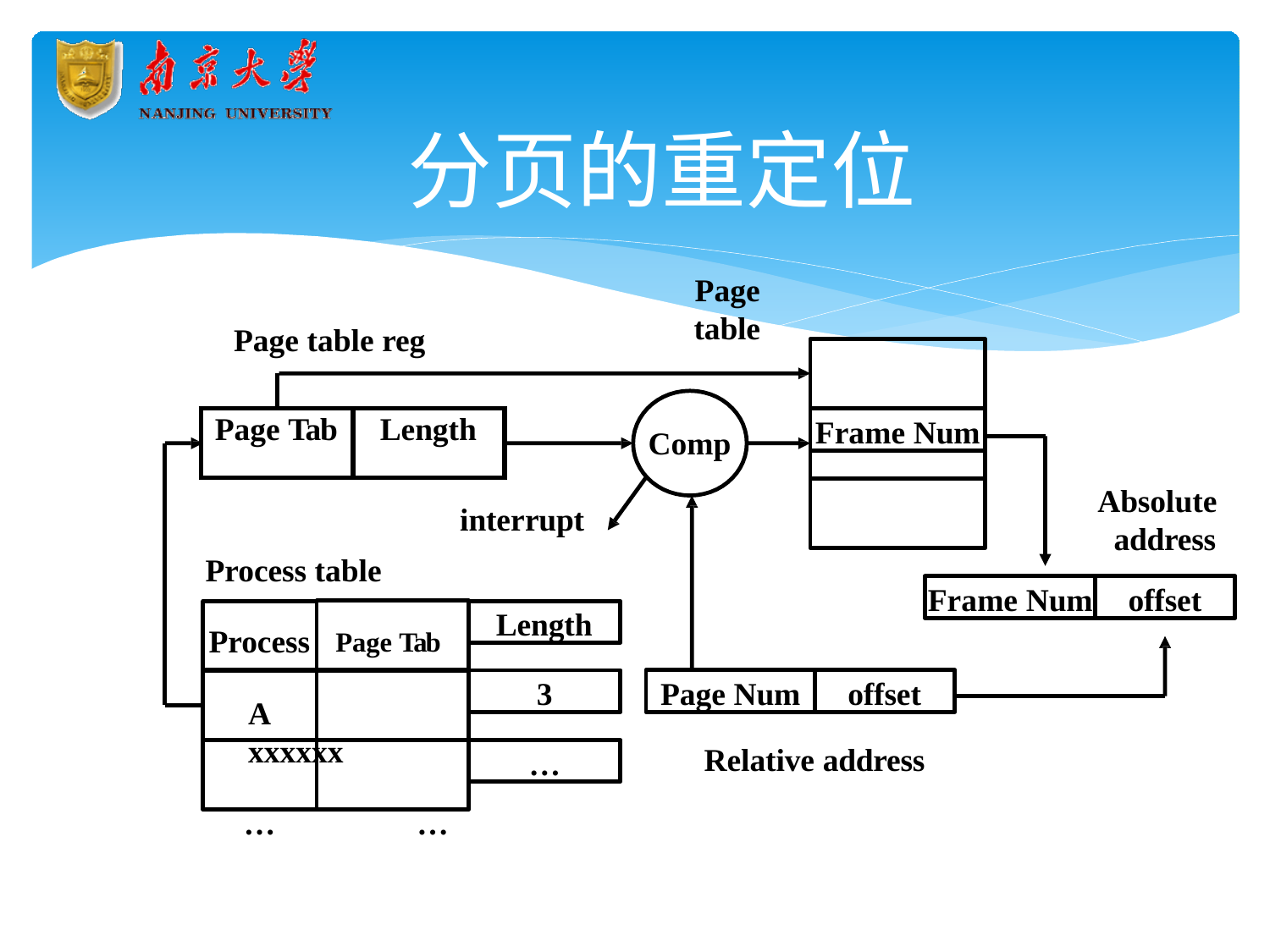

# 分页的重定位
Page
table
Page table reg

|  |  |  |
| --- | --- | --- |
| Page Tab |  | Length |

Frame Num

Comp

Absolute  address

interrupt
Process table
Process	Page Tab
A	xxxxxx

…	…
Frame Num
offset

Length

Page Num
offset
3

Relative address
…